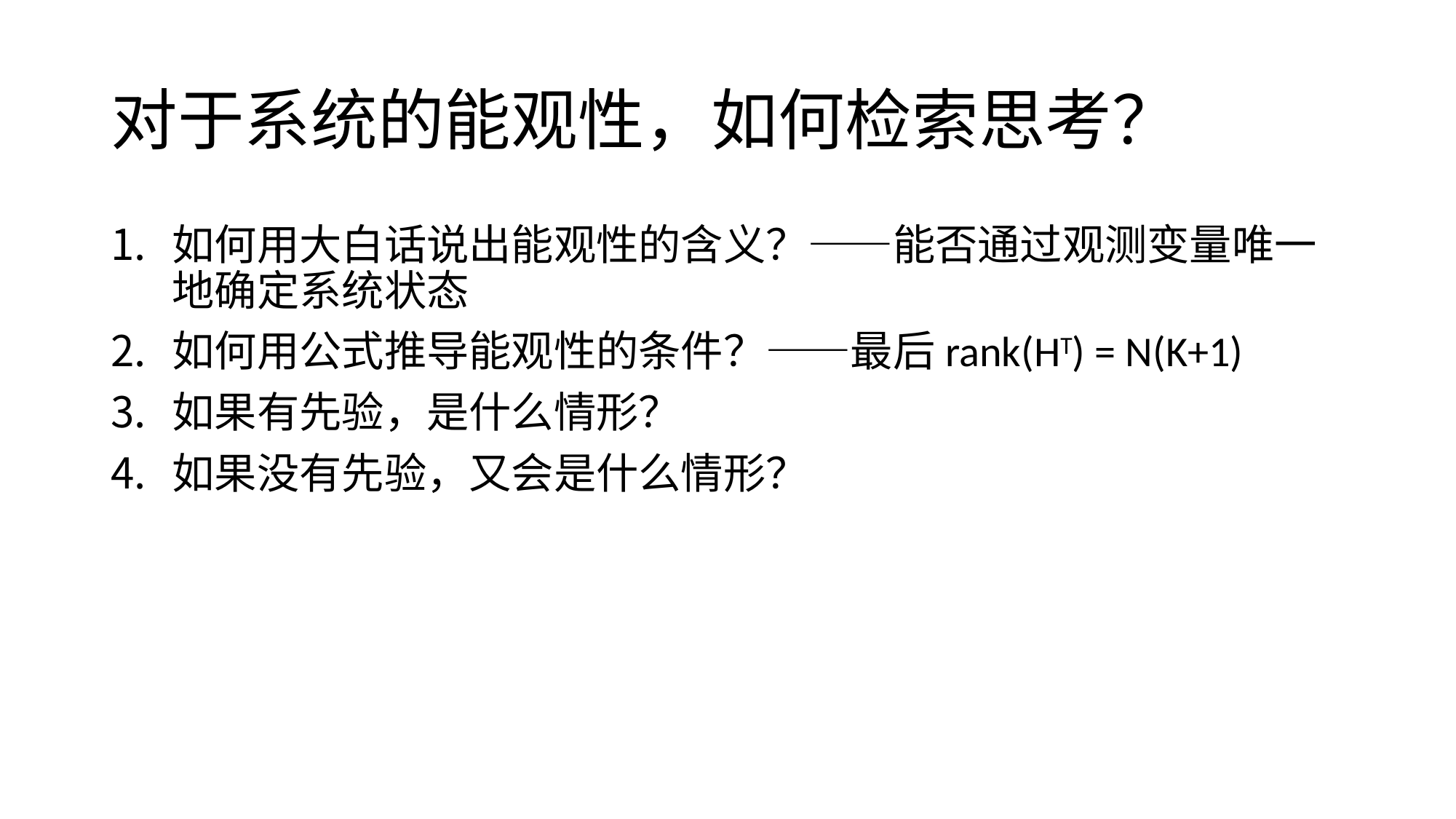

# 对于系统的能观性，如何检索思考？
如何用大白话说出能观性的含义？——能否通过观测变量唯一地确定系统状态
如何用公式推导能观性的条件？——最后rank(HT) = N(K+1)
如果有先验，是什么情形？
如果没有先验，又会是什么情形？